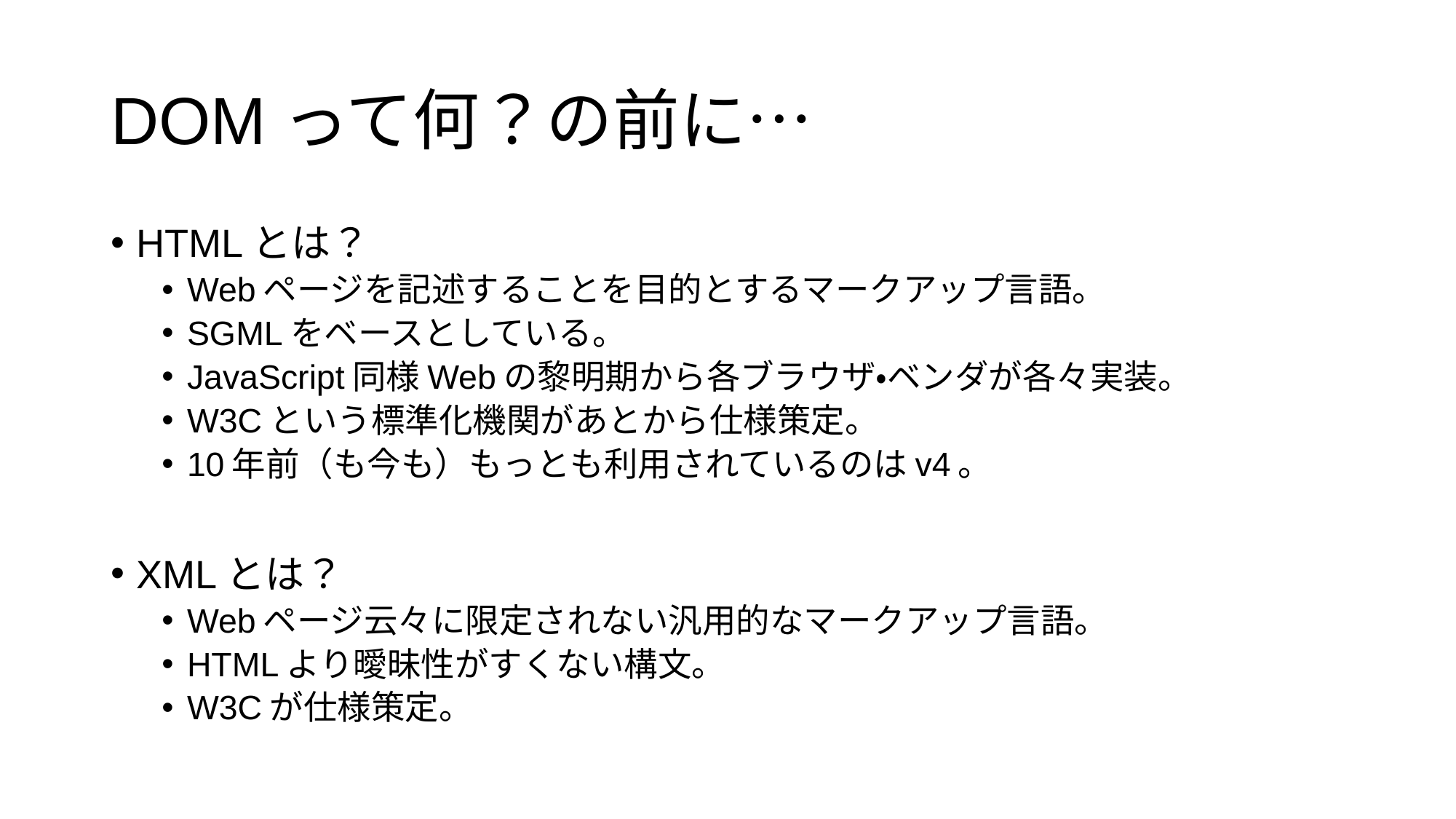

# DOMって何？の前に…
HTMLとは？
Webページを記述することを目的とするマークアップ言語。
SGMLをベースとしている。
JavaScript同様Webの黎明期から各ブラウザ・ベンダが各々実装。
W3Cという標準化機関があとから仕様策定。
10年前（も今も）もっとも利用されているのはv4。

XMLとは？
Webページ云々に限定されない汎用的なマークアップ言語。
HTMLより曖昧性がすくない構文。
W3Cが仕様策定。